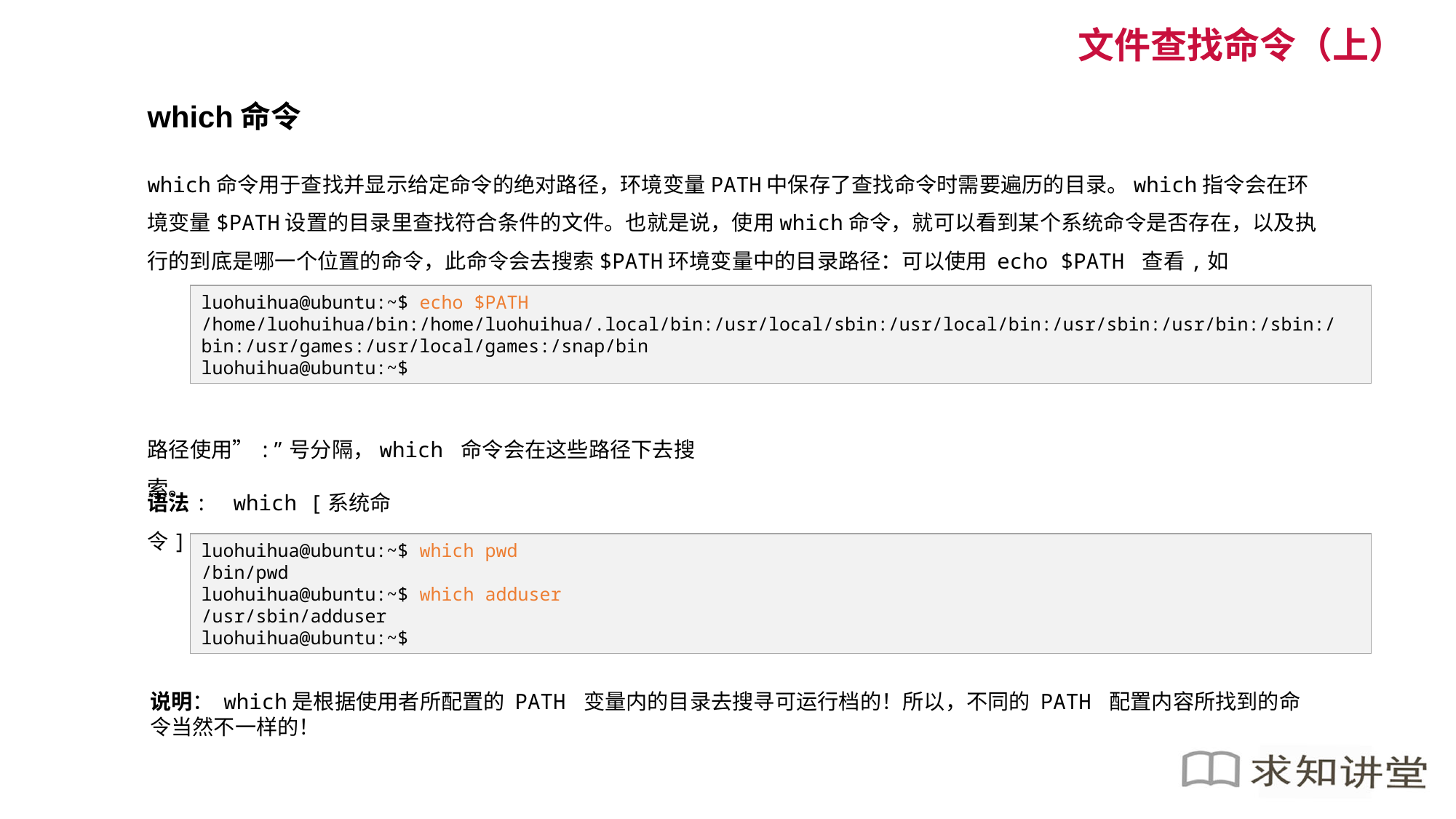

文件查找命令（上）
which命令
which命令用于查找并显示给定命令的绝对路径，环境变量PATH中保存了查找命令时需要遍历的目录。which指令会在环境变量$PATH设置的目录里查找符合条件的文件。也就是说，使用which命令，就可以看到某个系统命令是否存在，以及执行的到底是哪一个位置的命令，此命令会去搜索$PATH环境变量中的目录路径：可以使用 echo $PATH 查看,如
luohuihua@ubuntu:~$ echo $PATH
/home/luohuihua/bin:/home/luohuihua/.local/bin:/usr/local/sbin:/usr/local/bin:/usr/sbin:/usr/bin:/sbin:/bin:/usr/games:/usr/local/games:/snap/bin
luohuihua@ubuntu:~$

路径使用”:”号分隔，which 命令会在这些路径下去搜索。
语法:  which [系统命令]
luohuihua@ubuntu:~$ which pwd
/bin/pwd
luohuihua@ubuntu:~$ which adduser
/usr/sbin/adduser
luohuihua@ubuntu:~$

说明： which是根据使用者所配置的 PATH 变量内的目录去搜寻可运行档的！所以，不同的 PATH 配置内容所找到的命令当然不一样的！